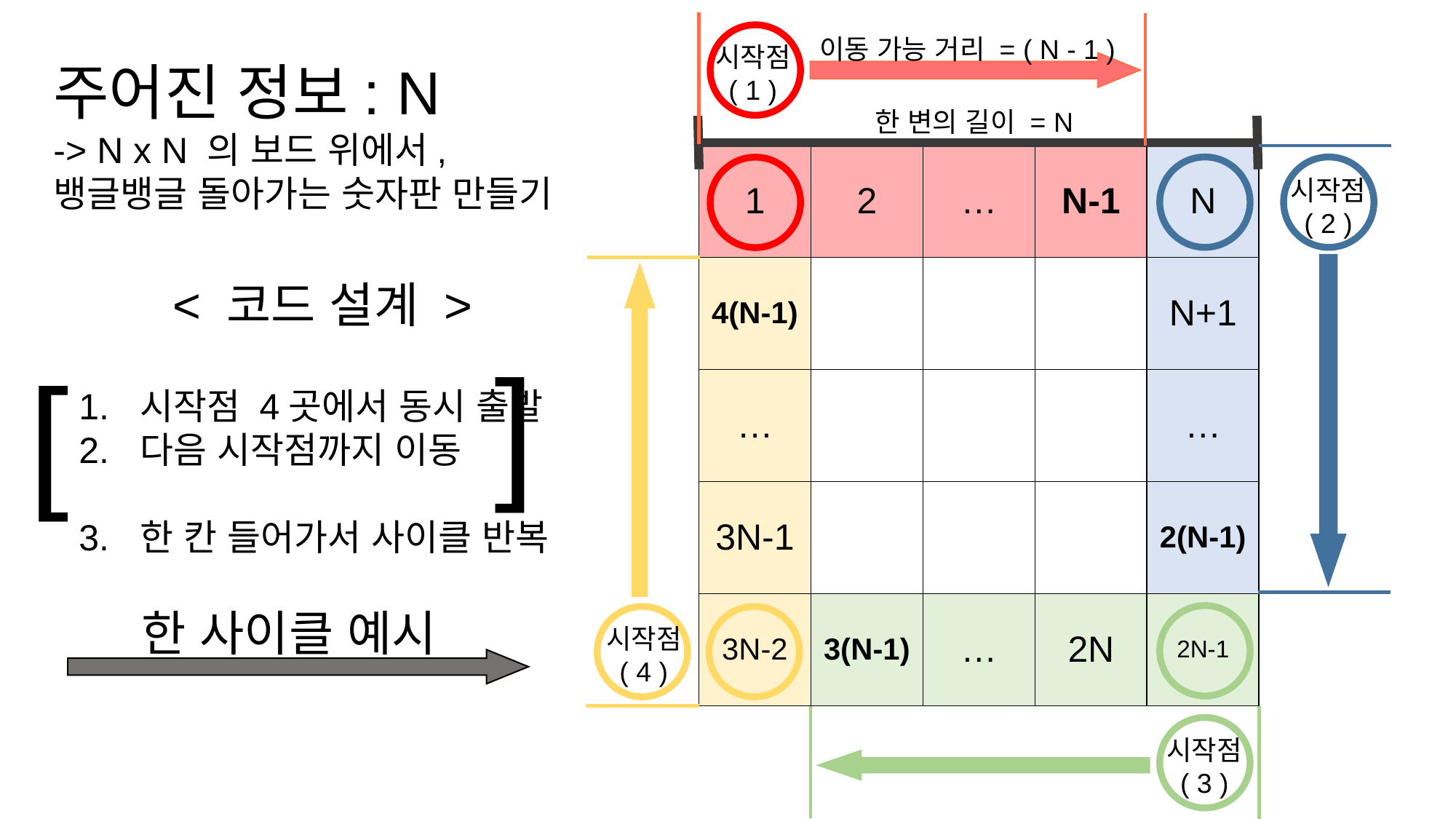

이동 가능 거리 = ( N - 1 )
시작점
( 1 )
주어진 정보: N
-> N x N 의 보드 위에서,
뱅글뱅글 돌아가는 숫자판 만들기

한 변의 길이 = N
| 1 | 2 | … | N-1 | N |
| --- | --- | --- | --- | --- |
| 4(N-1) |  |  |  | N+1 |
| … |  |  |  | … |
| 3N-1 |  |  |  | 2(N-1) |
| 3N-2 | 3(N-1) | … | 2N | 2N-1 |

시작점
( 2 )
       < 코드 설계 >

시작점 4곳에서 동시 출발
다음 시작점까지 이동

한 칸 들어가서 사이클 반복

]
[

한 사이클 예시

시작점
( 4 )

시작점
( 3 )